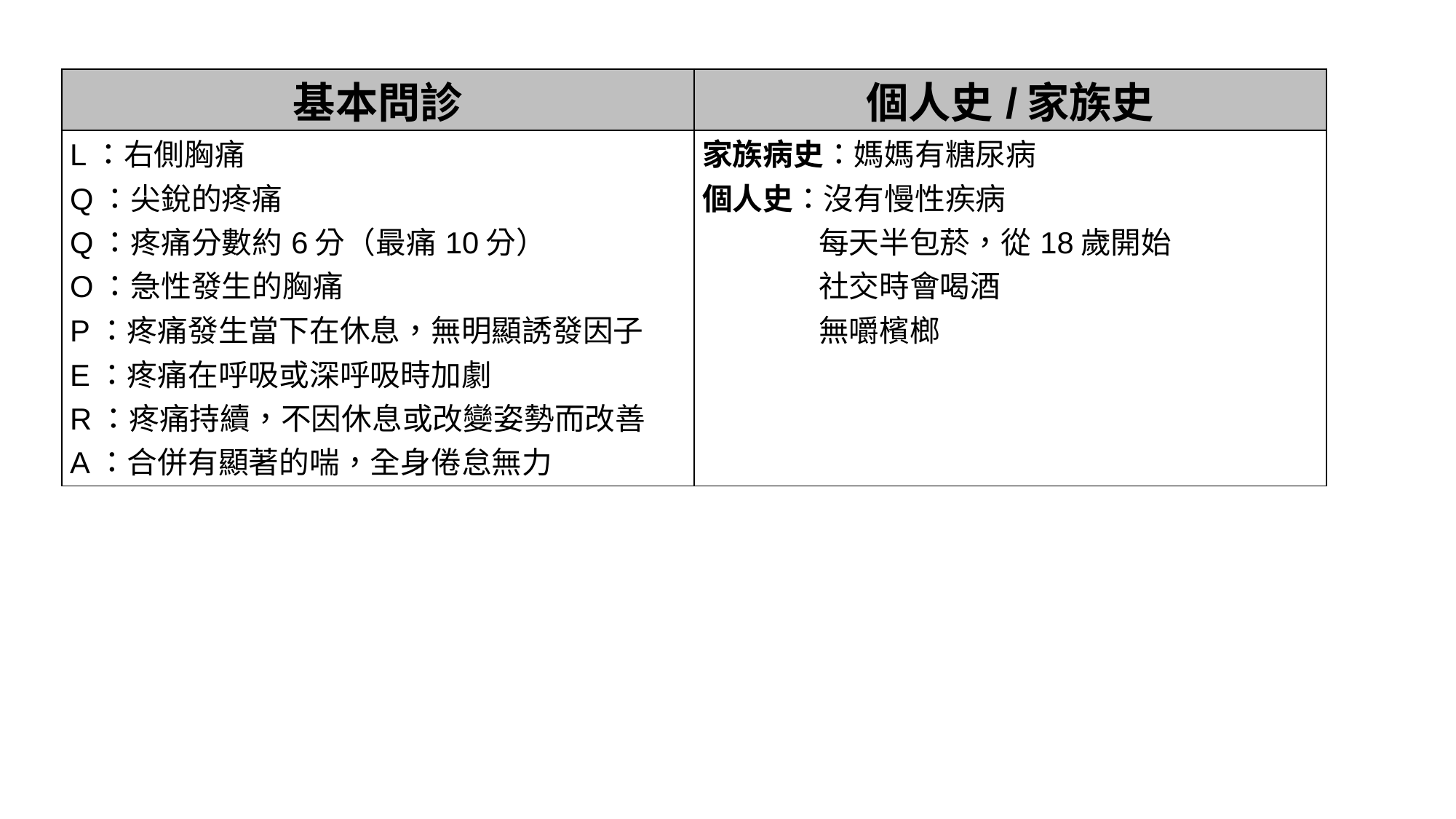

| 基本問診 | 個人史/家族史 |
| --- | --- |
| L：右側胸痛 Q：尖銳的疼痛 Q：疼痛分數約6分（最痛10分） O：急性發生的胸痛 P：疼痛發生當下在休息，無明顯誘發因子 E：疼痛在呼吸或深呼吸時加劇 R：疼痛持續，不因休息或改變姿勢而改善 A：合併有顯著的喘，全身倦怠無力 | 家族病史：媽媽有糖尿病 個人史：沒有慢性疾病 每天半包菸，從18歲開始 社交時會喝酒 無嚼檳榔 |